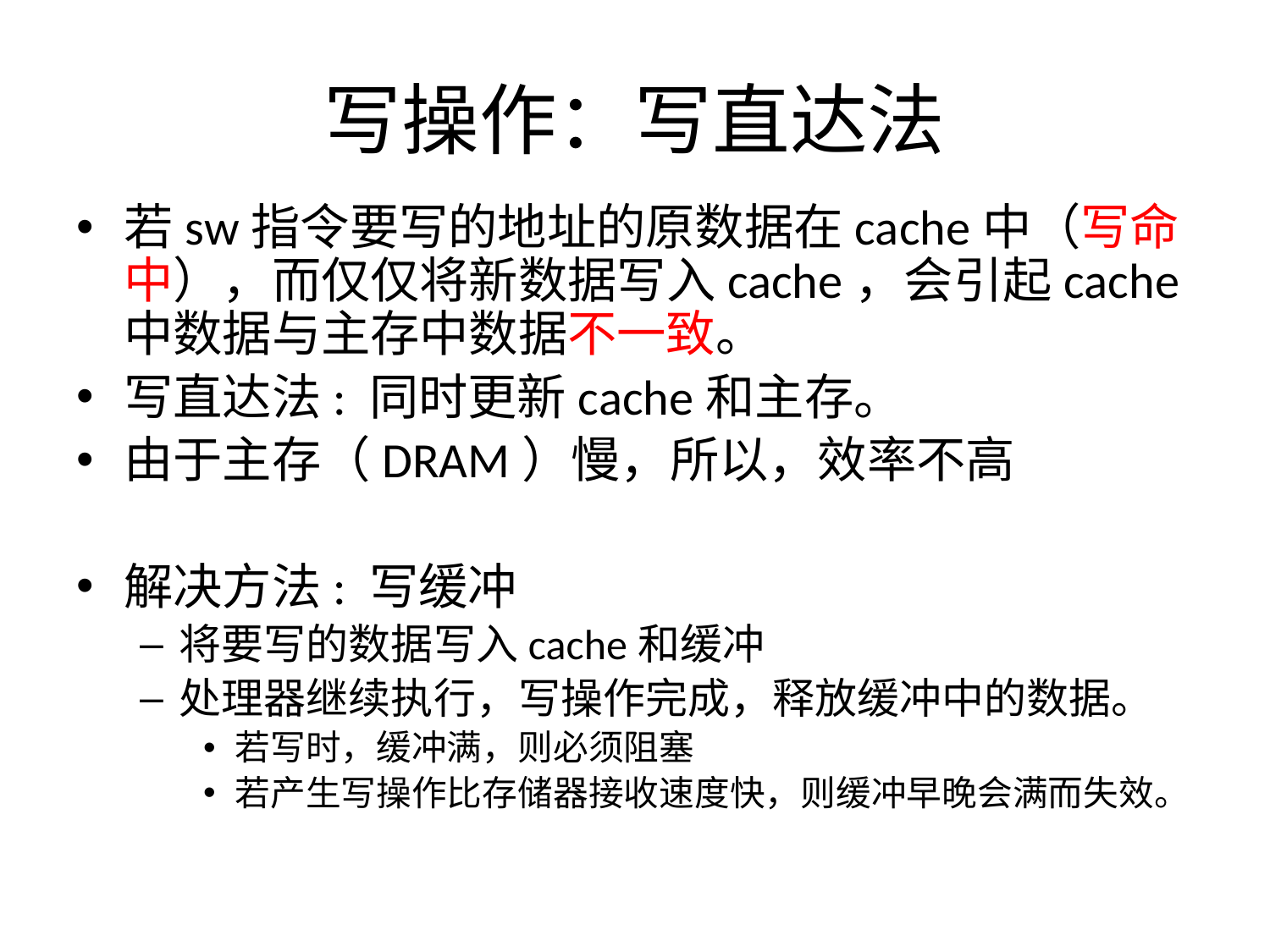

# 写操作：写直达法
若sw指令要写的地址的原数据在cache中（写命中），而仅仅将新数据写入cache，会引起cache中数据与主存中数据不一致。
写直达法: 同时更新cache和主存。
由于主存（DRAM）慢，所以，效率不高

解决方法: 写缓冲
将要写的数据写入cache和缓冲
处理器继续执行，写操作完成，释放缓冲中的数据。
若写时，缓冲满，则必须阻塞
若产生写操作比存储器接收速度快，则缓冲早晚会满而失效。